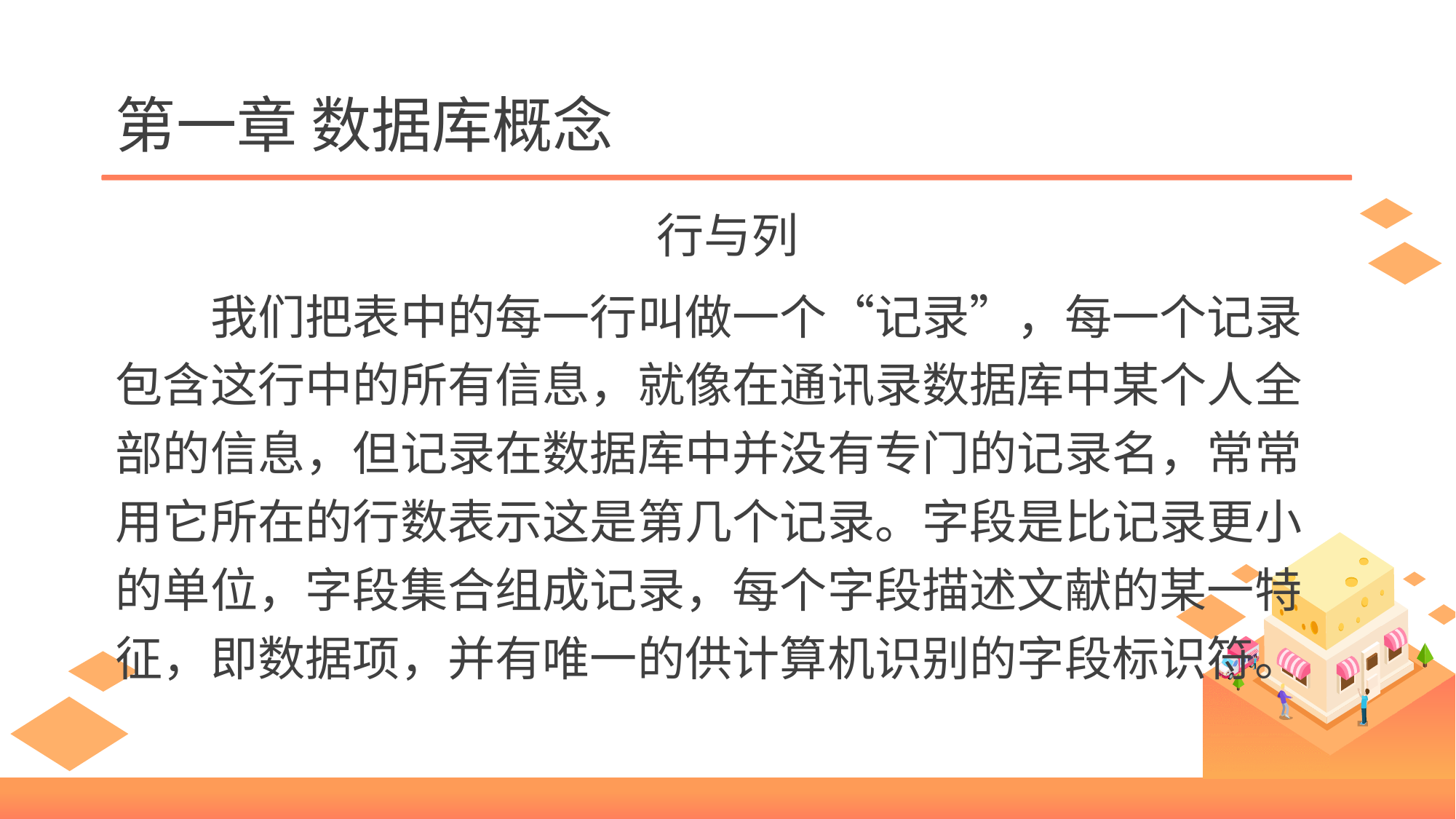

# 第一章 数据库概念
行与列
	我们把表中的每一行叫做一个“记录”，每一个记录包含这行中的所有信息，就像在通讯录数据库中某个人全部的信息，但记录在数据库中并没有专门的记录名，常常用它所在的行数表示这是第几个记录。字段是比记录更小的单位，字段集合组成记录，每个字段描述文献的某一特征，即数据项，并有唯一的供计算机识别的字段标识符。